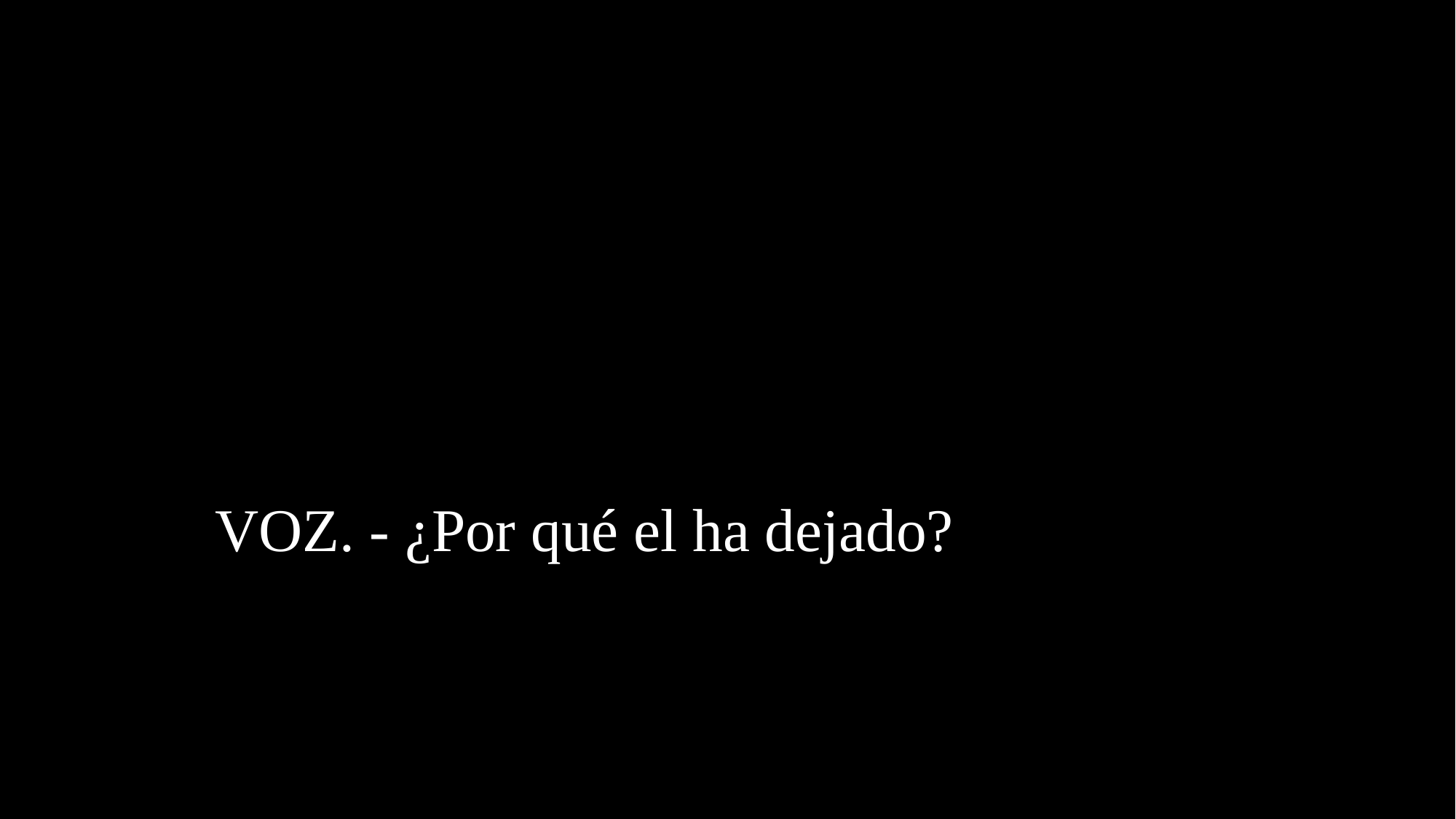

VOZ. - ¿Por qué el ha dejado?

声: どうして彼はあなたを捨てたのですか?